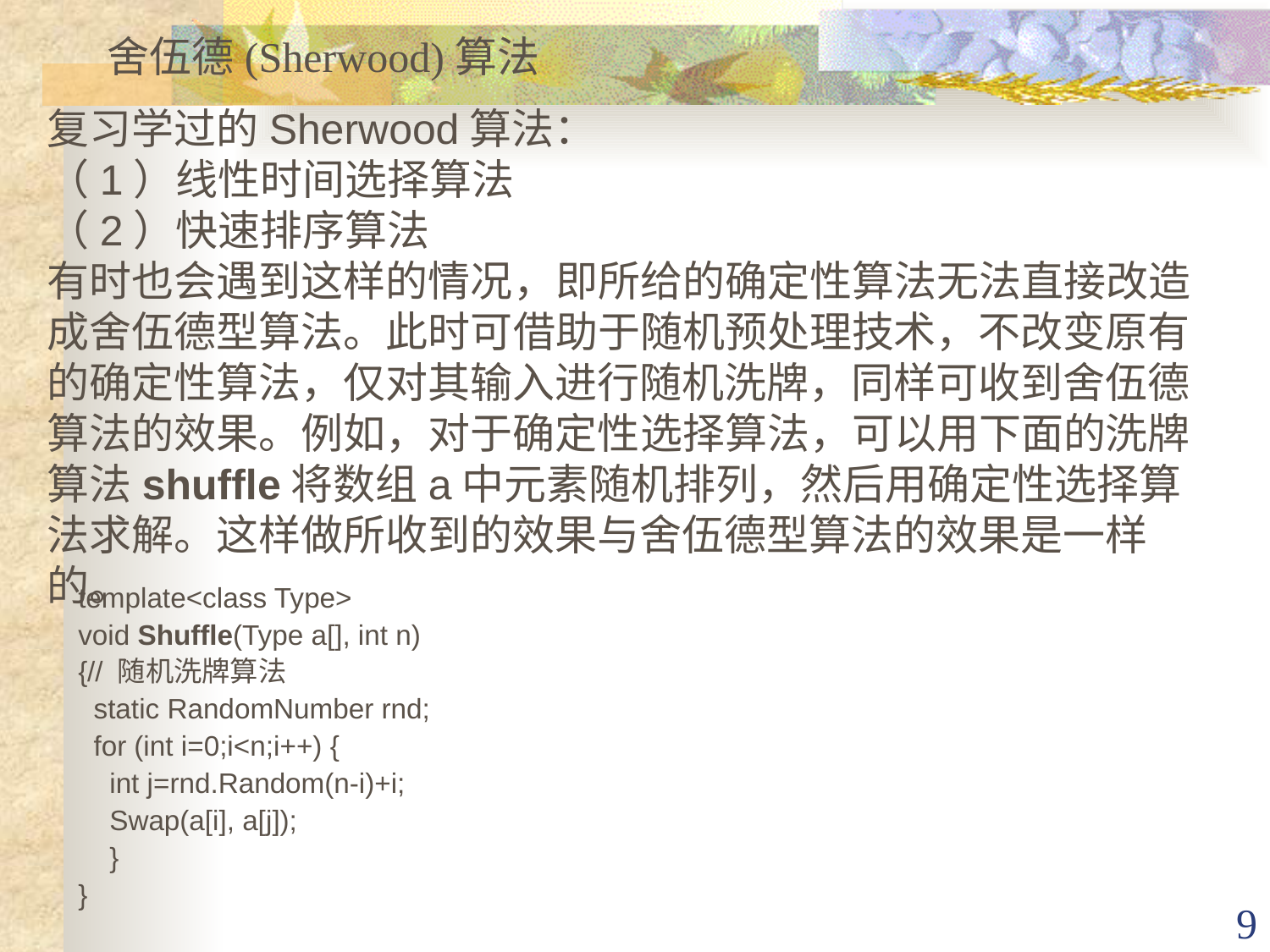

舍伍德(Sherwood)算法
复习学过的Sherwood算法：
（1）线性时间选择算法
（2）快速排序算法
有时也会遇到这样的情况，即所给的确定性算法无法直接改造成舍伍德型算法。此时可借助于随机预处理技术，不改变原有的确定性算法，仅对其输入进行随机洗牌，同样可收到舍伍德算法的效果。例如，对于确定性选择算法，可以用下面的洗牌算法shuffle将数组a中元素随机排列，然后用确定性选择算法求解。这样做所收到的效果与舍伍德型算法的效果是一样的。
template<class Type>
void Shuffle(Type a[], int n)
{// 随机洗牌算法
  static RandomNumber rnd;
  for (int i=0;i<n;i++) {
    int j=rnd.Random(n-i)+i;
    Swap(a[i], a[j]);
    }
}
9